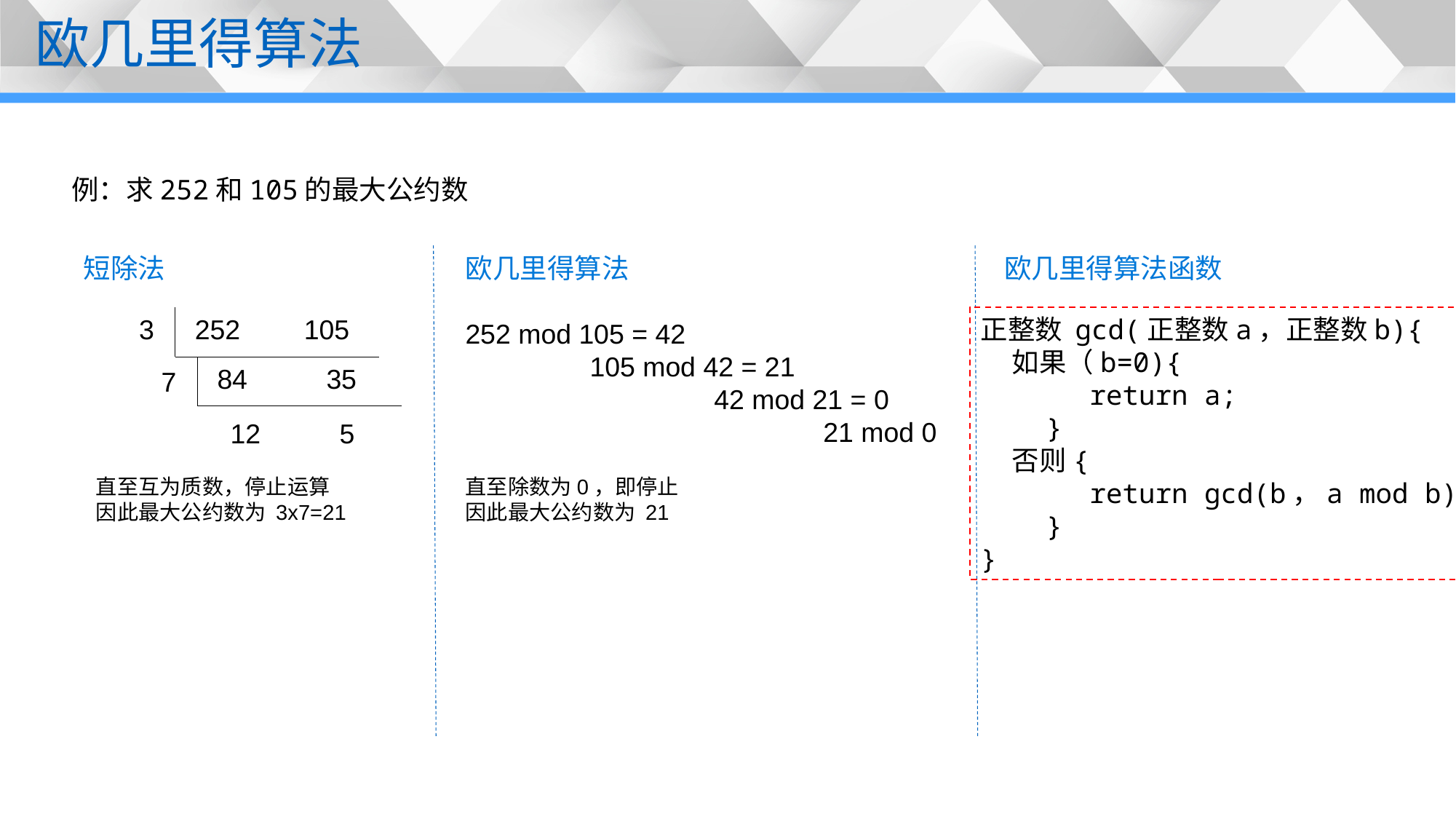

欧几里得算法
例：求252和105的最大公约数
短除法
欧几里得算法

252 mod 105 = 42
	  105 mod 42 = 21
		    42 mod 21 = 0
			    21 mod 0
欧几里得算法函数
3
252	105
84	35
7
12	5
正整数 gcd(正整数a，正整数b){
    如果（b=0){
	return a;
    }
    否则{
	return gcd(b，a mod b)
    }
}
直至互为质数，停止运算
因此最大公约数为 3x7=21
直至除数为0，即停止
因此最大公约数为 21